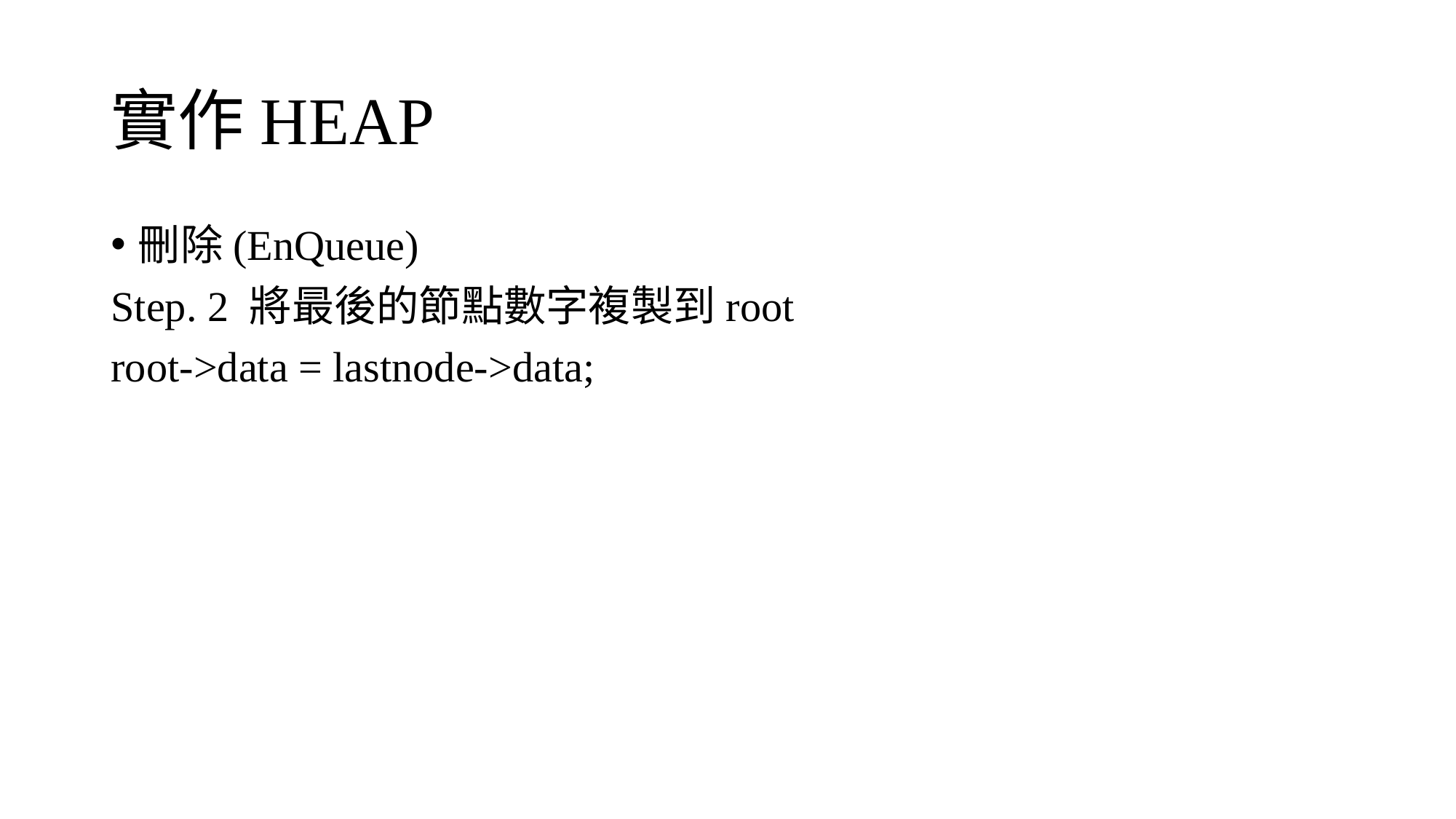

# 實作HEAP
刪除(EnQueue)
Step. 2 將最後的節點數字複製到root
root->data = lastnode->data;